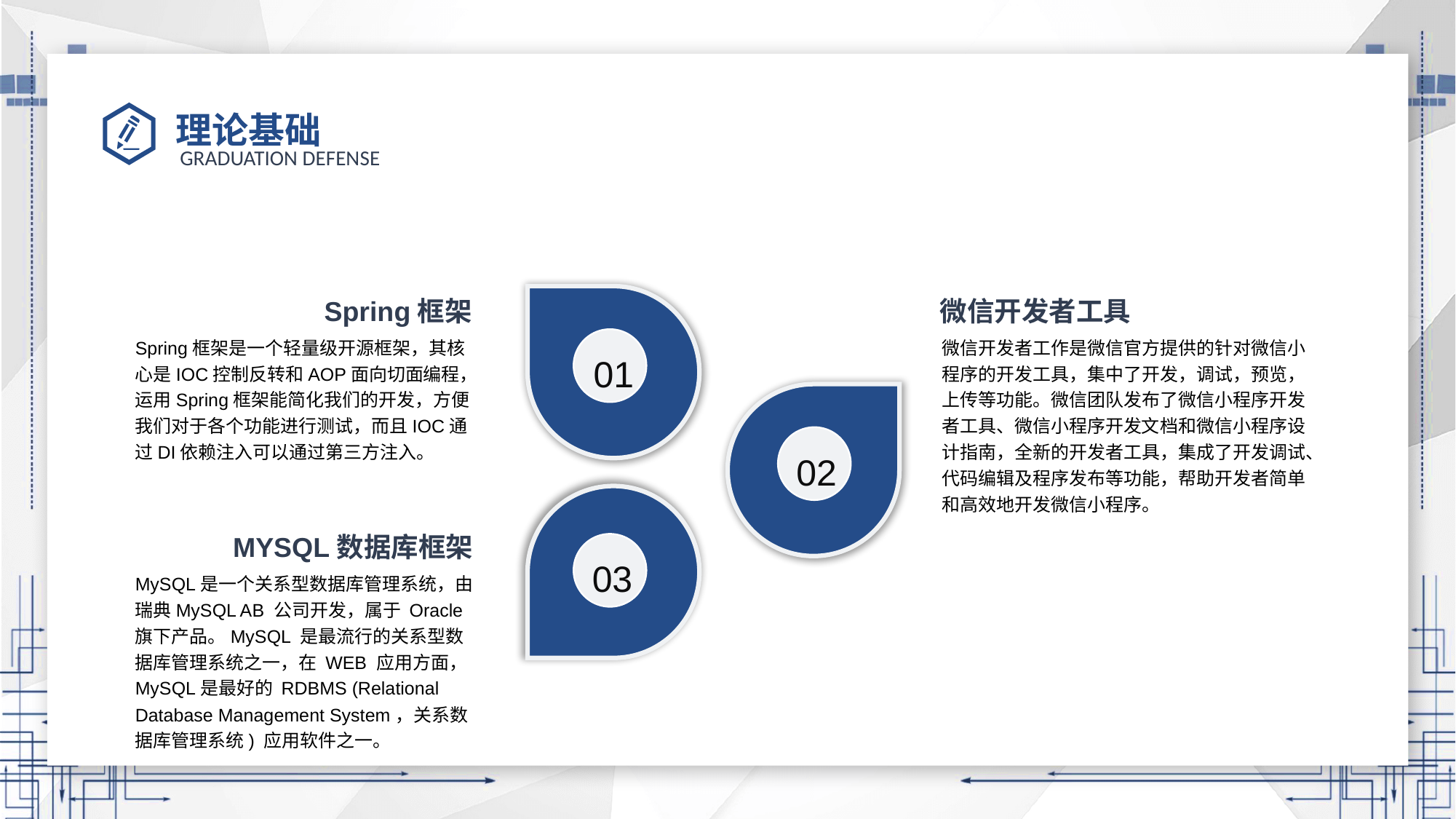

# 理论基础
Spring框架
Spring框架是一个轻量级开源框架，其核心是IOC控制反转和AOP面向切面编程，运用Spring框架能简化我们的开发，方便我们对于各个功能进行测试，而且IOC通过DI依赖注入可以通过第三方注入。
微信开发者工具
微信开发者工作是微信官方提供的针对微信小程序的开发工具，集中了开发，调试，预览，上传等功能。微信团队发布了微信小程序开发者工具、微信小程序开发文档和微信小程序设计指南，全新的开发者工具，集成了开发调试、代码编辑及程序发布等功能，帮助开发者简单和高效地开发微信小程序。

01

02

03
MYSQL数据库框架
MySQL是一个关系型数据库管理系统，由瑞典MySQL AB 公司开发，属于 Oracle 旗下产品。MySQL 是最流行的关系型数据库管理系统之一，在 WEB 应用方面，MySQL是最好的 RDBMS (Relational Database Management System，关系数据库管理系统) 应用软件之一。